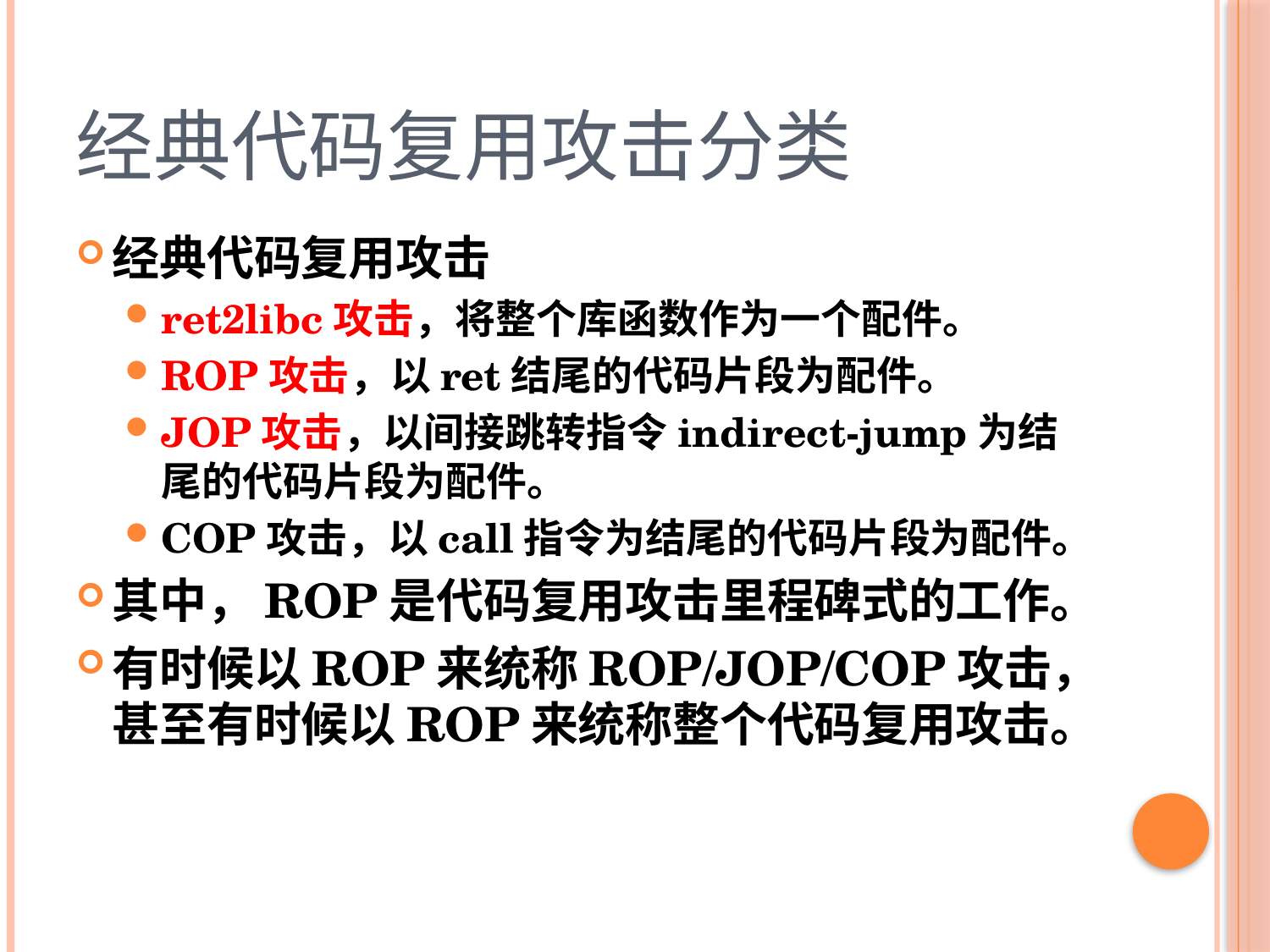

# 经典代码复用攻击分类
经典代码复用攻击
ret2libc攻击，将整个库函数作为一个配件。
ROP攻击，以ret结尾的代码片段为配件。
JOP攻击，以间接跳转指令indirect-jump为结尾的代码片段为配件。
COP攻击，以call指令为结尾的代码片段为配件。
其中，ROP是代码复用攻击里程碑式的工作。
有时候以ROP来统称ROP/JOP/COP攻击，甚至有时候以ROP来统称整个代码复用攻击。